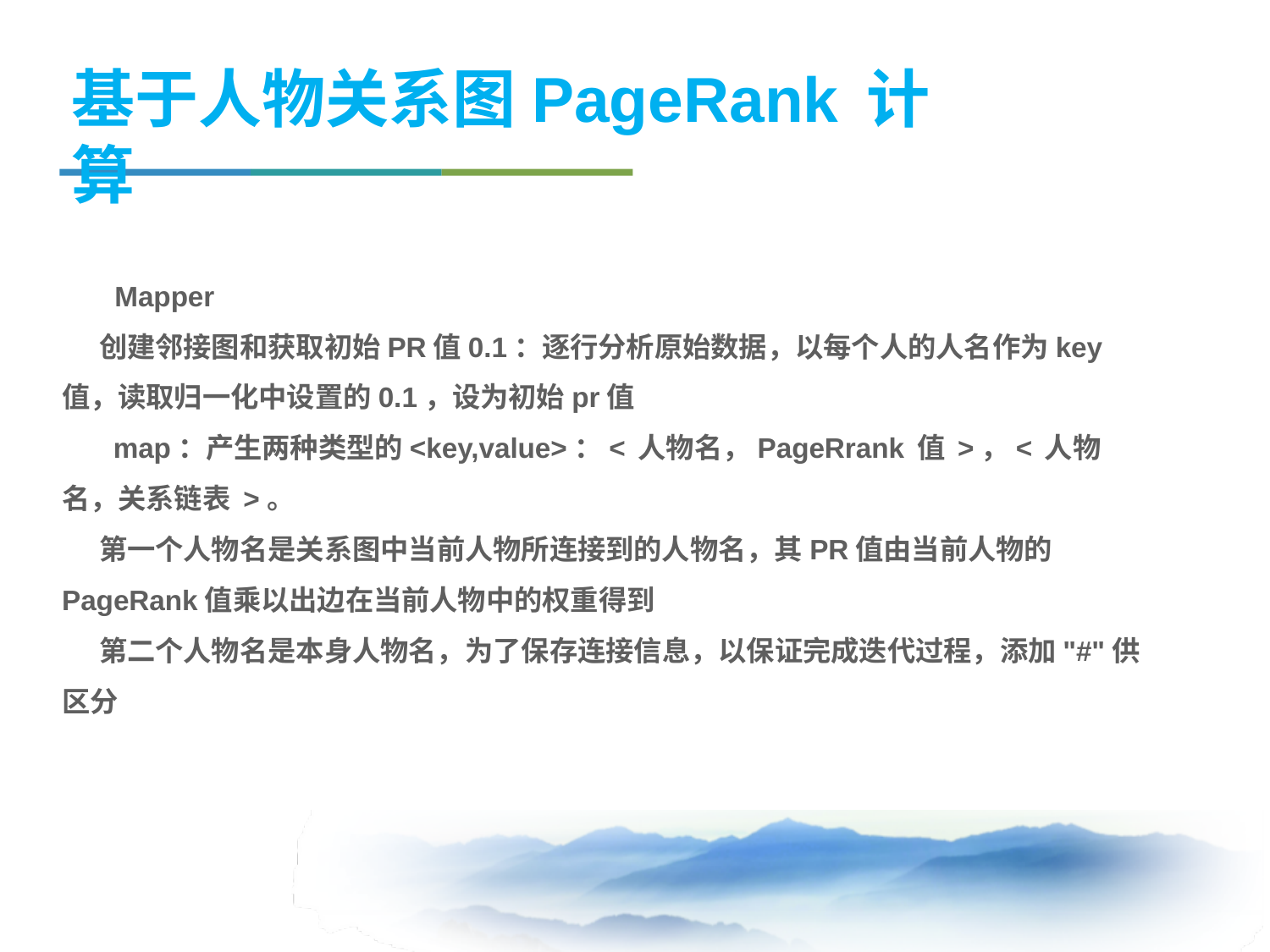

基于人物关系图PageRank 计算

  Mapper
创建邻接图和获取初始PR值0.1：逐行分析原始数据，以每个人的人名作为key值，读取归一化中设置的0.1，设为初始pr值
 map：产生两种类型的<key,value>：< 人物名，PageRrank 值 >，< 人物名，关系链表 >。
第一个人物名是关系图中当前人物所连接到的人物名，其PR值由当前人物的PageRank值乘以出边在当前人物中的权重得到
第二个人物名是本身人物名，为了保存连接信息，以保证完成迭代过程，添加"#"供区分